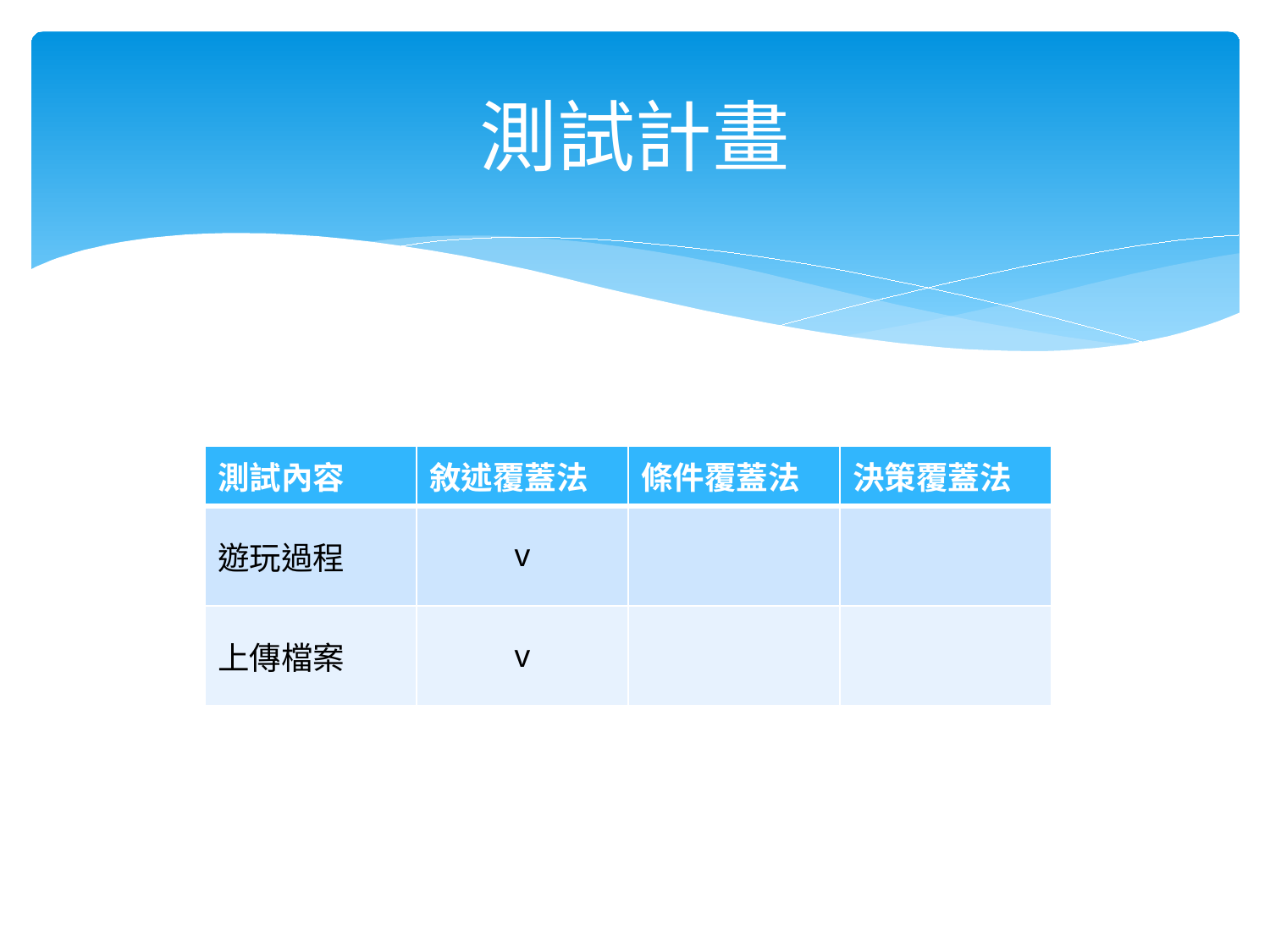

# 測試計畫
| 測試內容 | 敘述覆蓋法 | 條件覆蓋法 | 決策覆蓋法 |
| --- | --- | --- | --- |
| 遊玩過程 | v |  |  |
| 上傳檔案 | v |  |  |